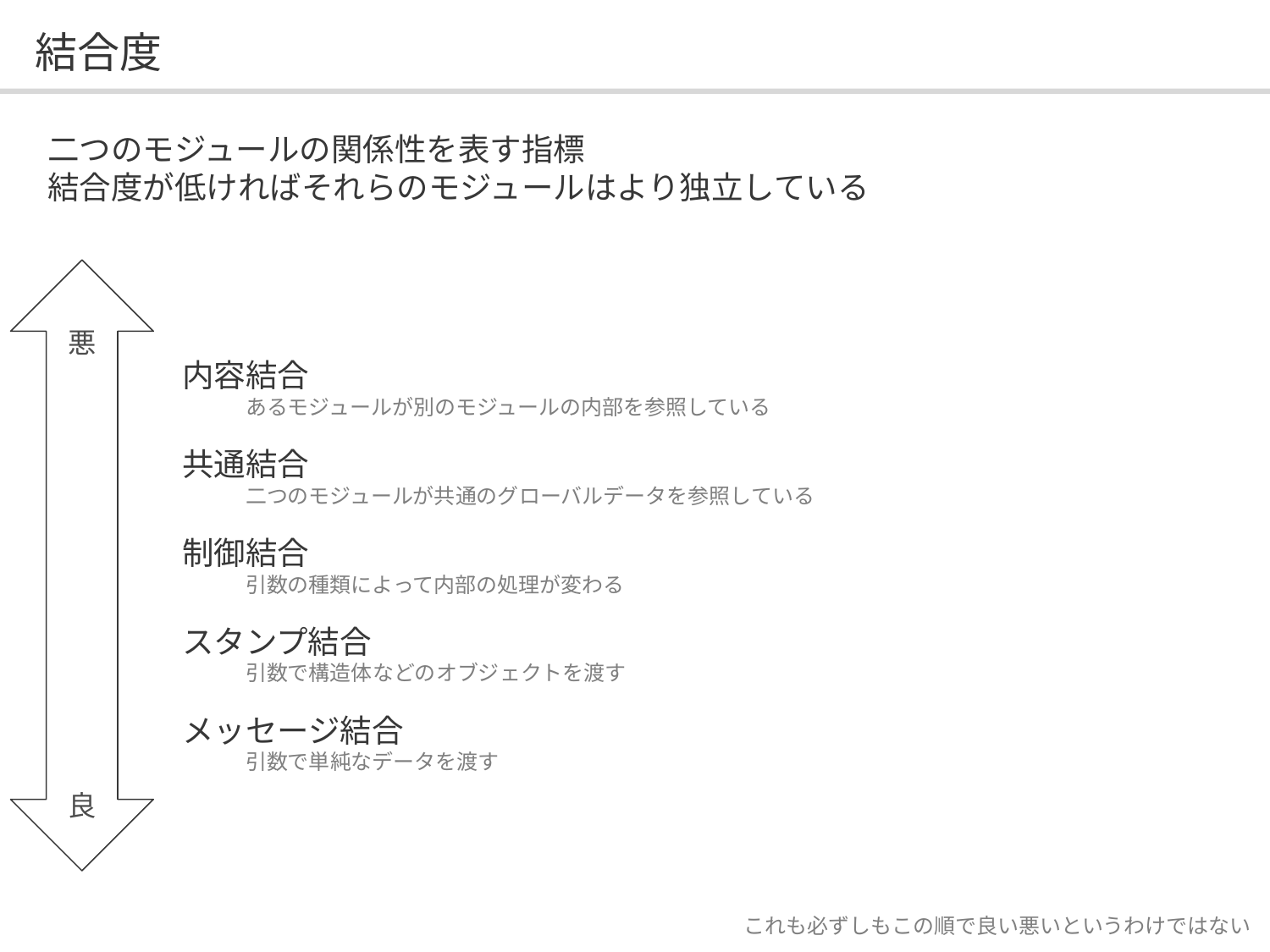

# 結合度
二つのモジュールの関係性を表す指標
結合度が低ければそれらのモジュールはより独立している

悪

良
内容結合
あるモジュールが別のモジュールの内部を参照している

共通結合
二つのモジュールが共通のグローバルデータを参照している

制御結合
引数の種類によって内部の処理が変わる

スタンプ結合
引数で構造体などのオブジェクトを渡す

メッセージ結合
引数で単純なデータを渡す
これも必ずしもこの順で良い悪いというわけではない